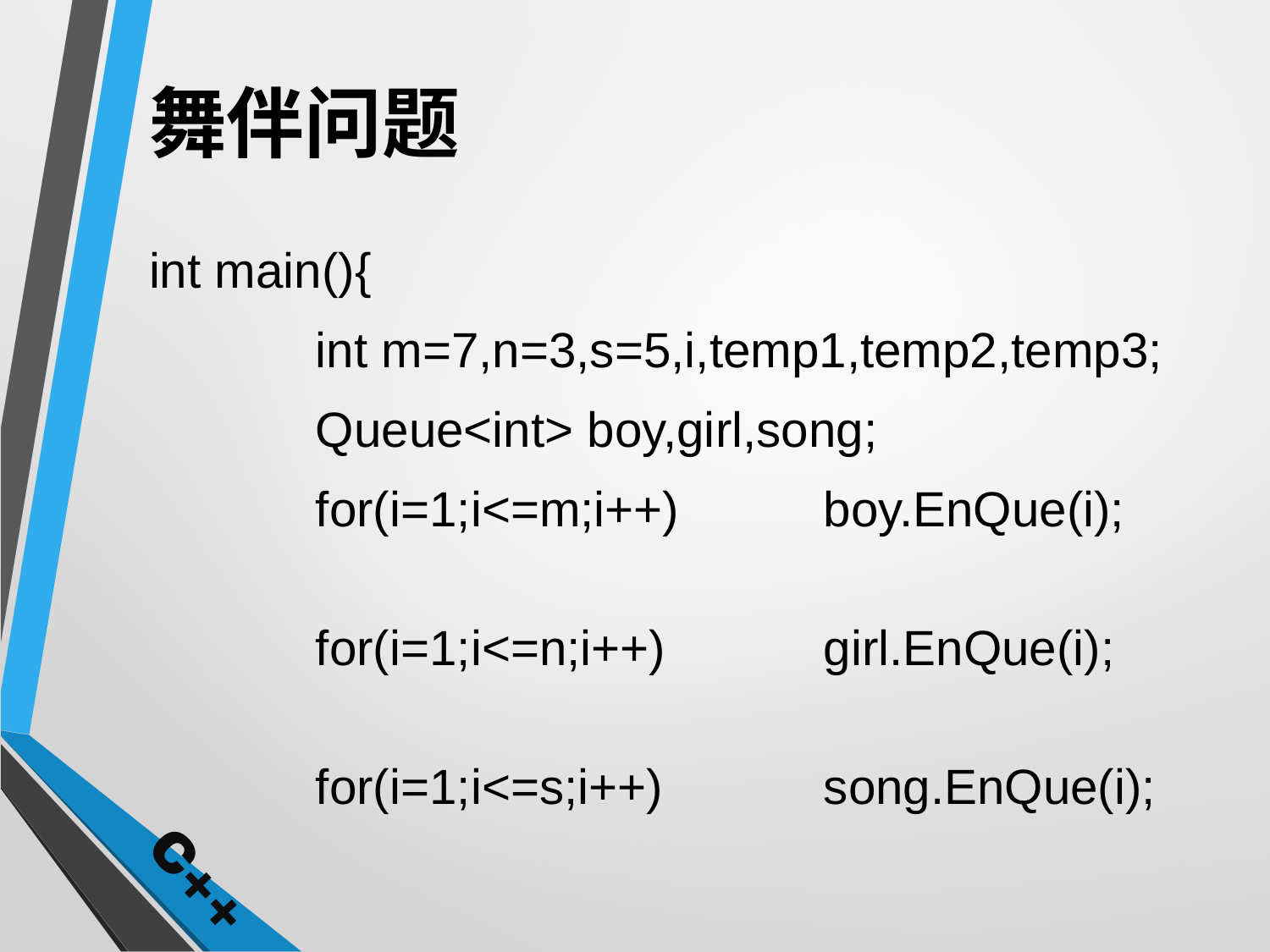

# 舞伴问题
int main(){
		int m=7,n=3,s=5,i,temp1,temp2,temp3;
		Queue<int> boy,girl,song;
		for(i=1;i<=m;i++)		boy.EnQue(i);
		for(i=1;i<=n;i++)		girl.EnQue(i);
		for(i=1;i<=s;i++)		song.EnQue(i);